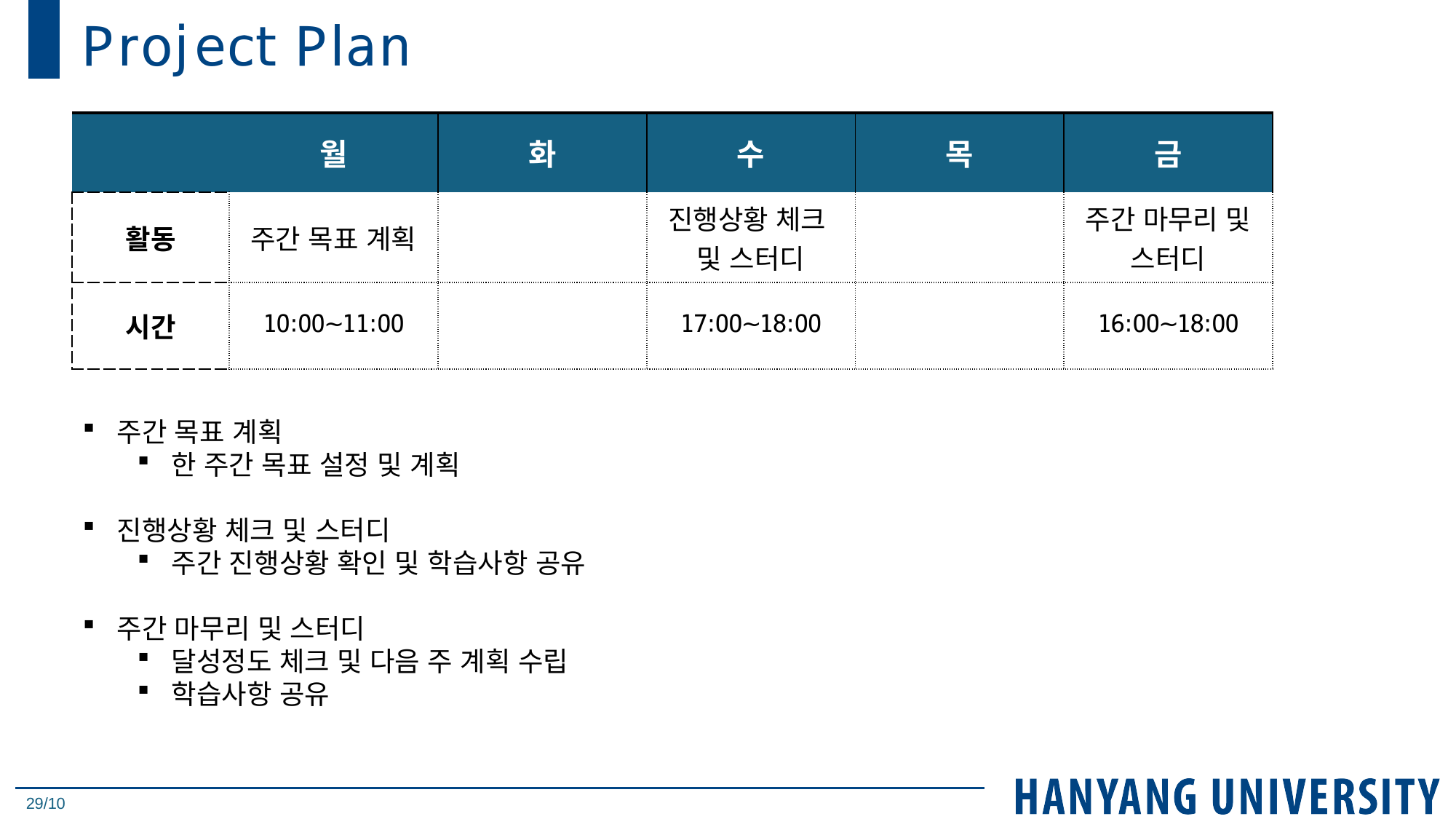

# Project Plan
|  | 월 | 화 | 수 | 목 | 금 |
| --- | --- | --- | --- | --- | --- |
| 활동 | 주간 목표 계획 |  | 진행상황 체크 및 스터디 |  | 주간 마무리 및 스터디 |
| 시간 | 10:00~11:00 |  | 17:00~18:00 |  | 16:00~18:00 |
주간 목표 계획
한 주간 목표 설정 및 계획

진행상황 체크 및 스터디
주간 진행상황 확인 및 학습사항 공유

주간 마무리 및 스터디
달성정도 체크 및 다음 주 계획 수립
학습사항 공유